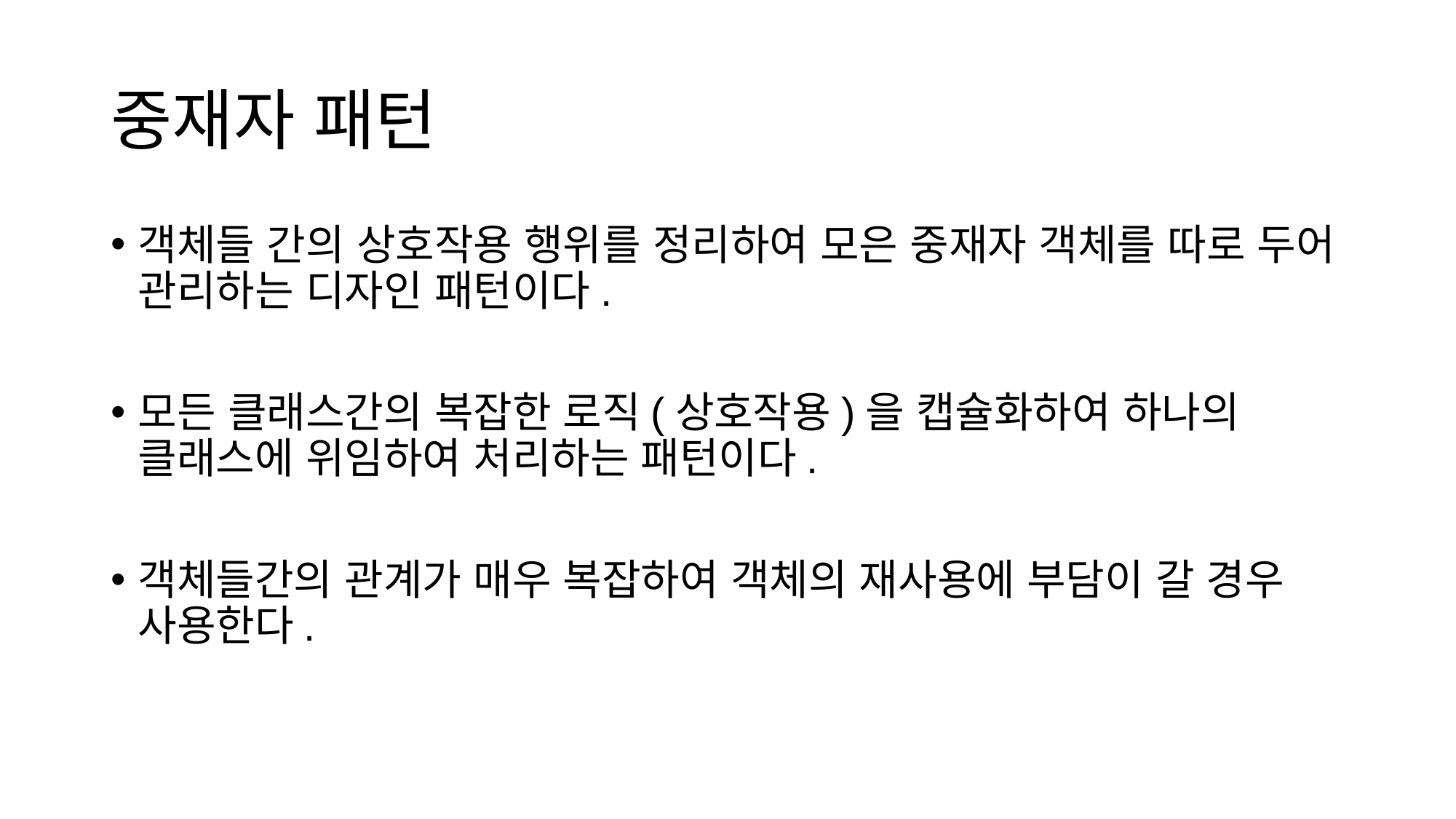

# 중재자 패턴
객체들 간의 상호작용 행위를 정리하여 모은 중재자 객체를 따로 두어 관리하는 디자인 패턴이다.

모든 클래스간의 복잡한 로직(상호작용)을 캡슐화하여 하나의 클래스에 위임하여 처리하는 패턴이다.

객체들간의 관계가 매우 복잡하여 객체의 재사용에 부담이 갈 경우 사용한다.